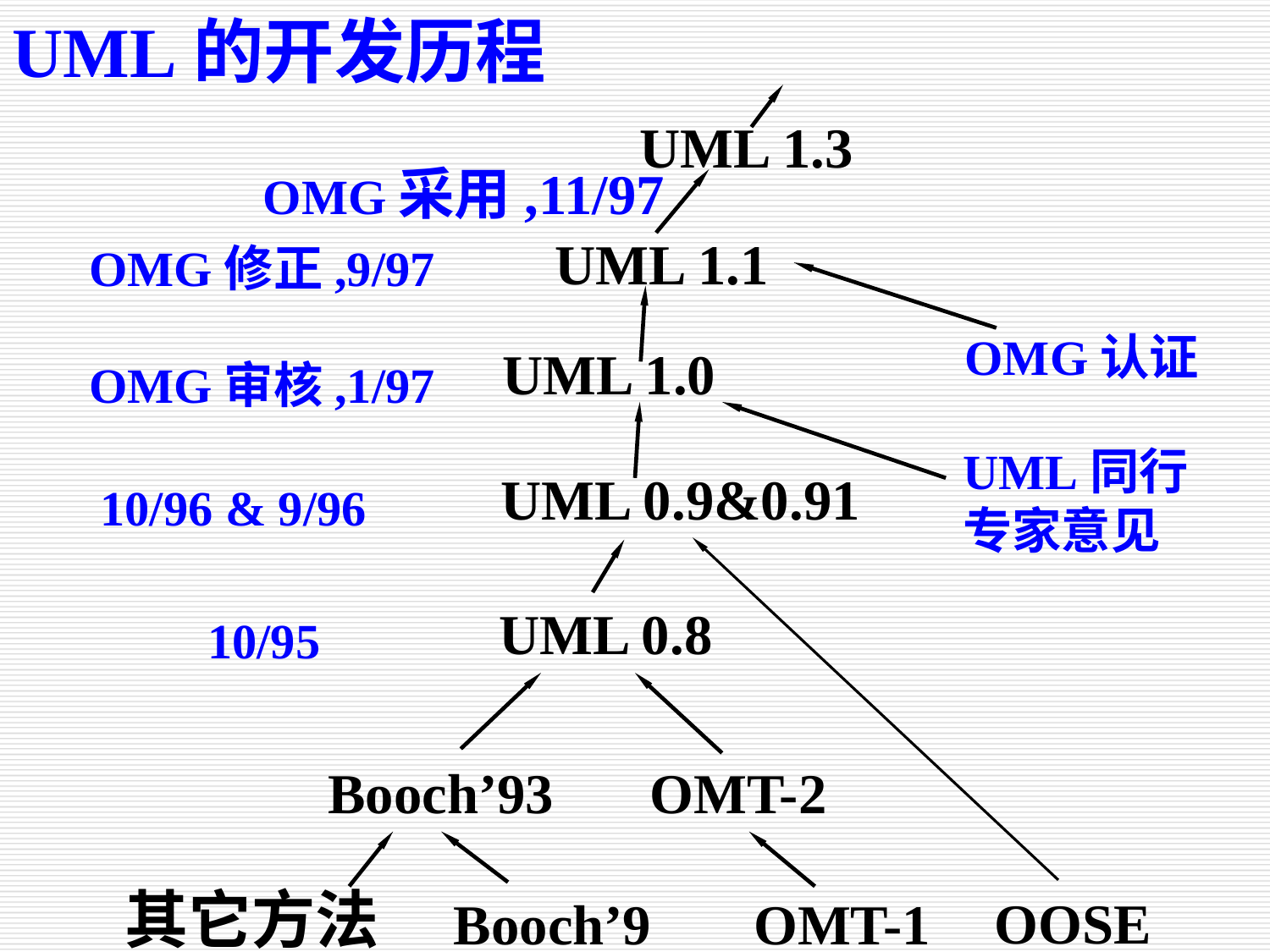

UML的开发历程

UML 1.3
OMG采用,11/97

UML 1.1
OMG修正,9/97

OMG认证
UML 1.0
OMG审核,1/97

UML同行
专家意见
UML 0.9&0.91
10/96 & 9/96

UML 0.8
10/95

Booch’93
OMT-2

其它方法
OOSE
Booch’91
OMT-1